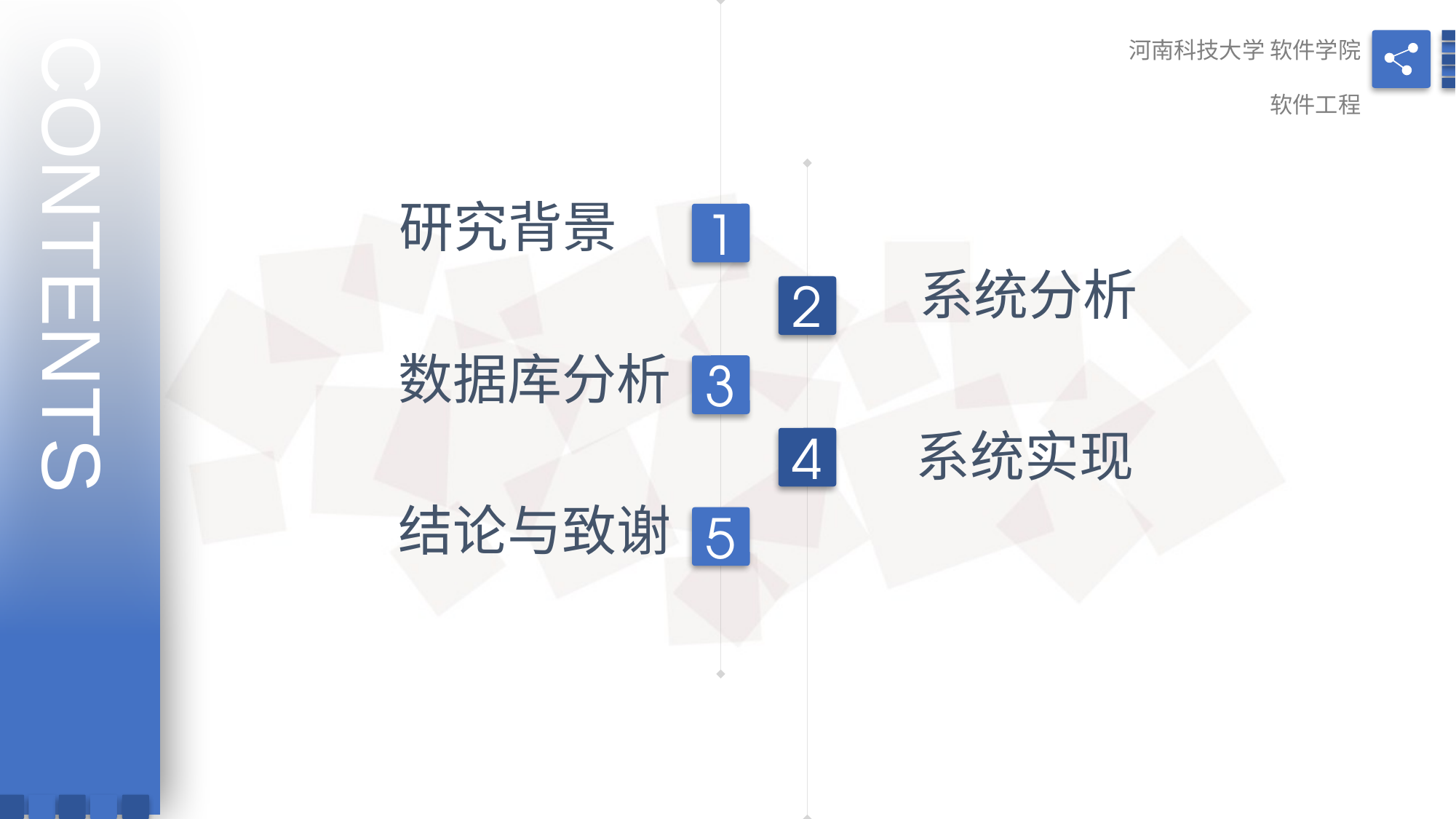

CONTENTS
河南科技大学 软件学院
软件工程

研究背景
1
系统分析
2

数据库分析
3
系统实现
4
结论与致谢
5